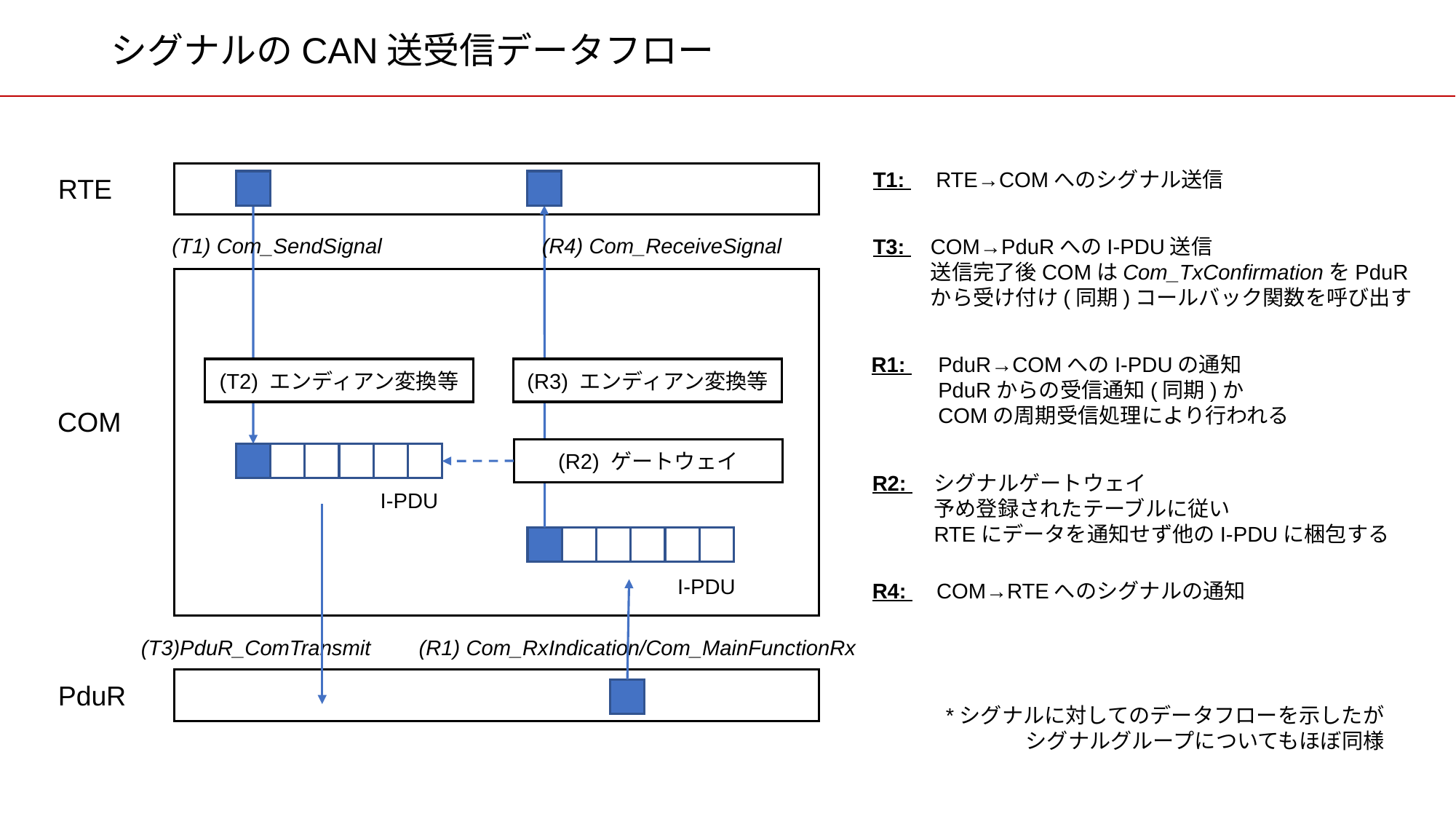

# シグナルのCAN送受信データフロー
T1:
RTE→COMへのシグナル送信

RTE

(T1) Com_SendSignal
(R4) Com_ReceiveSignal
COM→PduRへのI-PDU送信
送信完了後COMはCom_TxConfirmationをPduR
から受け付け(同期)コールバック関数を呼び出す
T3:

R1:
PduR→COMへのI-PDUの通知
PduRからの受信通知(同期)か
COMの周期受信処理により行われる
(T2) エンディアン変換等
(R3) エンディアン変換等
COM
(R2) ゲートウェイ

R2:
シグナルゲートウェイ
予め登録されたテーブルに従い
RTEにデータを通知せず他のI-PDUに梱包する
I-PDU

I-PDU
R4:
COM→RTEへのシグナルの通知
(T3)PduR_ComTransmit
(R1) Com_RxIndication/Com_MainFunctionRx

PduR

*シグナルに対してのデータフローを示したが
シグナルグループについてもほぼ同様